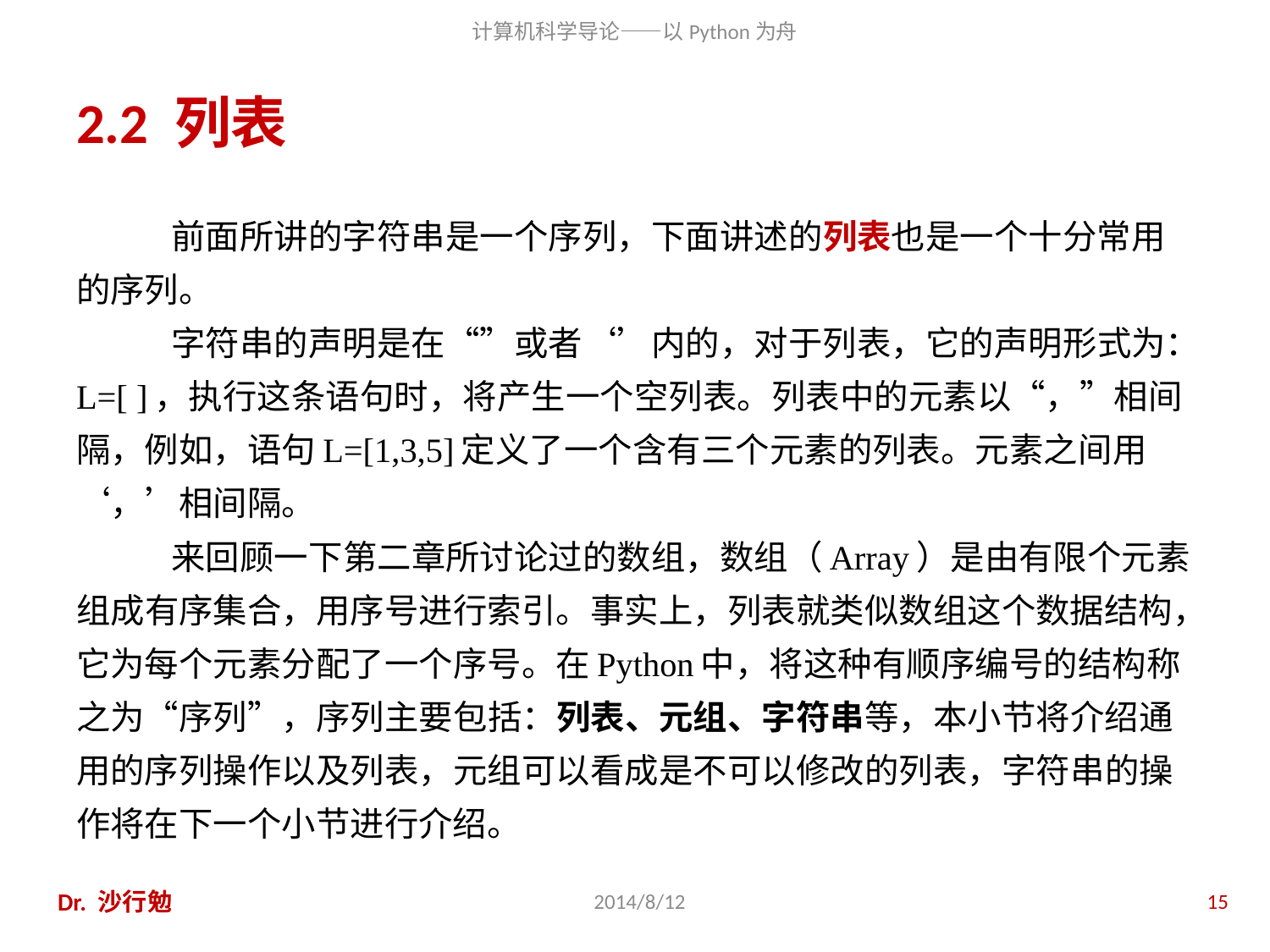

# 2.2 列表
前面所讲的字符串是一个序列，下面讲述的列表也是一个十分常用的序列。
字符串的声明是在“”或者‘’内的，对于列表，它的声明形式为：L=[ ]，执行这条语句时，将产生一个空列表。列表中的元素以“，”相间隔，例如，语句L=[1,3,5]定义了一个含有三个元素的列表。元素之间用‘，’相间隔。
来回顾一下第二章所讨论过的数组，数组（Array）是由有限个元素组成有序集合，用序号进行索引。事实上，列表就类似数组这个数据结构，它为每个元素分配了一个序号。在Python中，将这种有顺序编号的结构称之为“序列”，序列主要包括：列表、元组、字符串等，本小节将介绍通用的序列操作以及列表，元组可以看成是不可以修改的列表，字符串的操作将在下一个小节进行介绍。
Dr. 沙行勉
2014/8/12
15